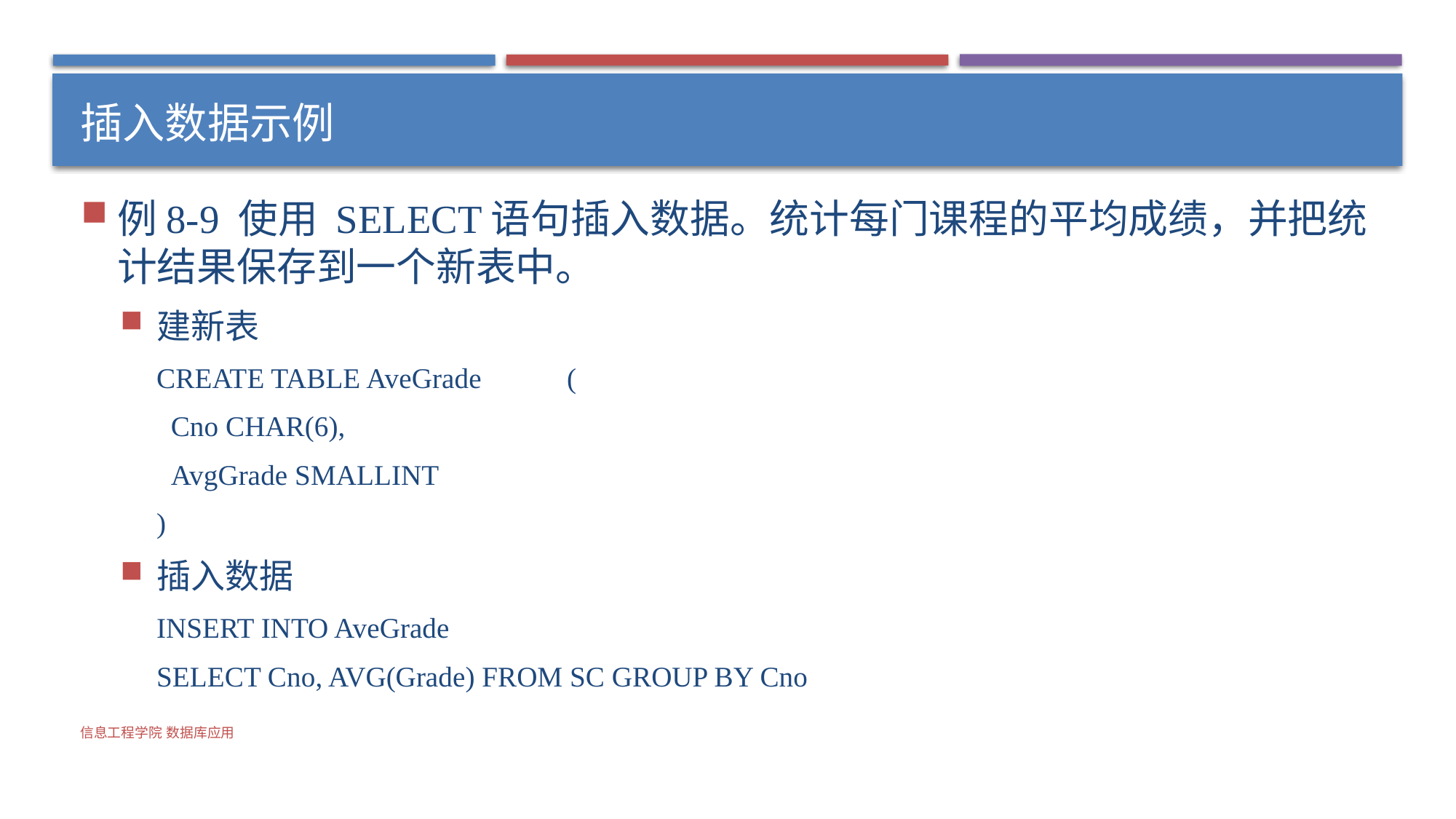

# 插入数据示例
例8-9 使用 SELECT语句插入数据。统计每门课程的平均成绩，并把统计结果保存到一个新表中。
建新表
CREATE TABLE AveGrade	(
  Cno CHAR(6),
  AvgGrade SMALLINT
)
插入数据
INSERT INTO AveGrade
SELECT Cno, AVG(Grade) FROM SC GROUP BY Cno
信息工程学院 数据库应用
15